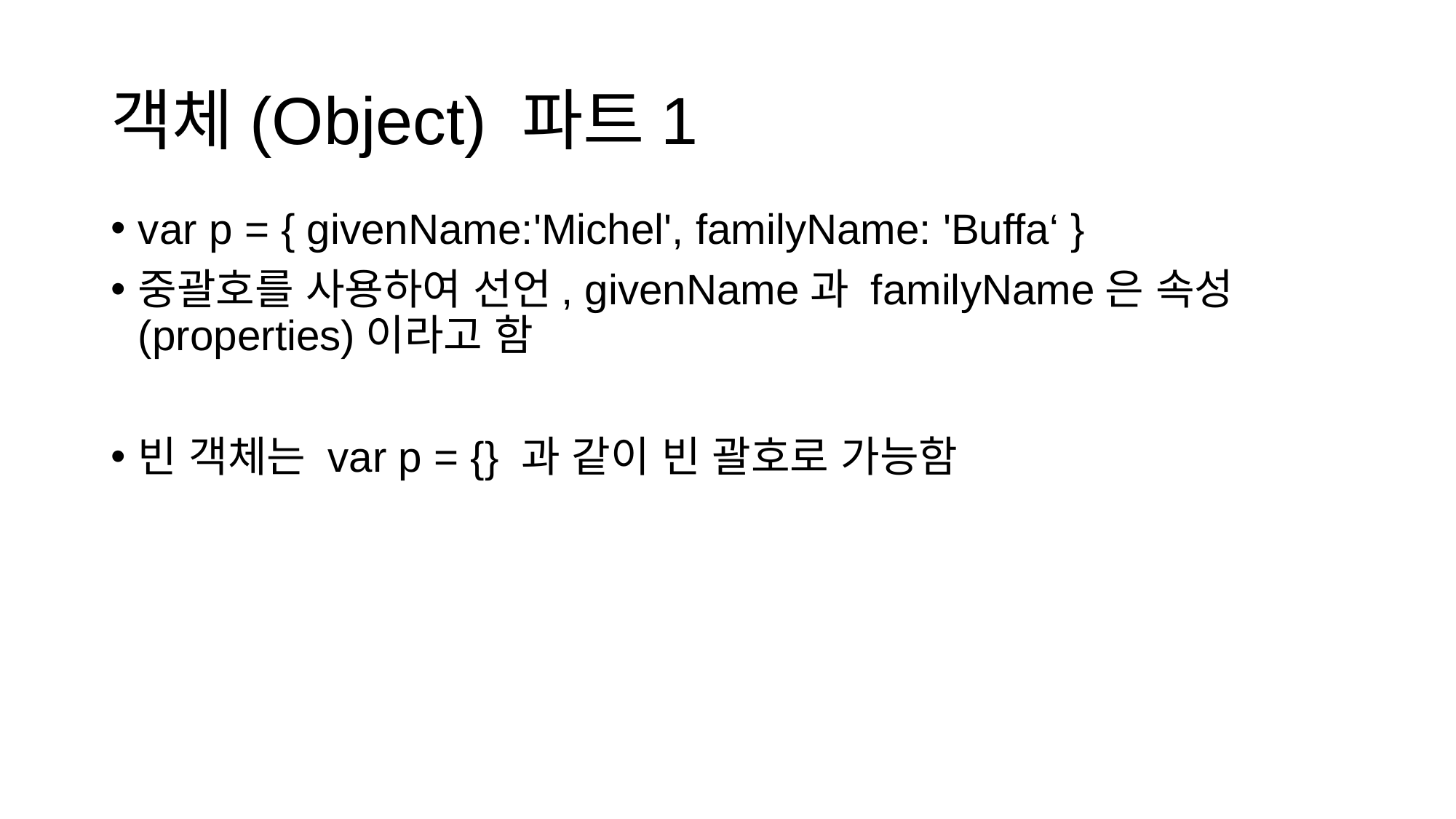

# 객체(Object) 파트1
var p = { givenName:'Michel', familyName: 'Buffa‘ }
중괄호를 사용하여 선언, givenName과 familyName은 속성(properties)이라고 함

빈 객체는 var p = {} 과 같이 빈 괄호로 가능함